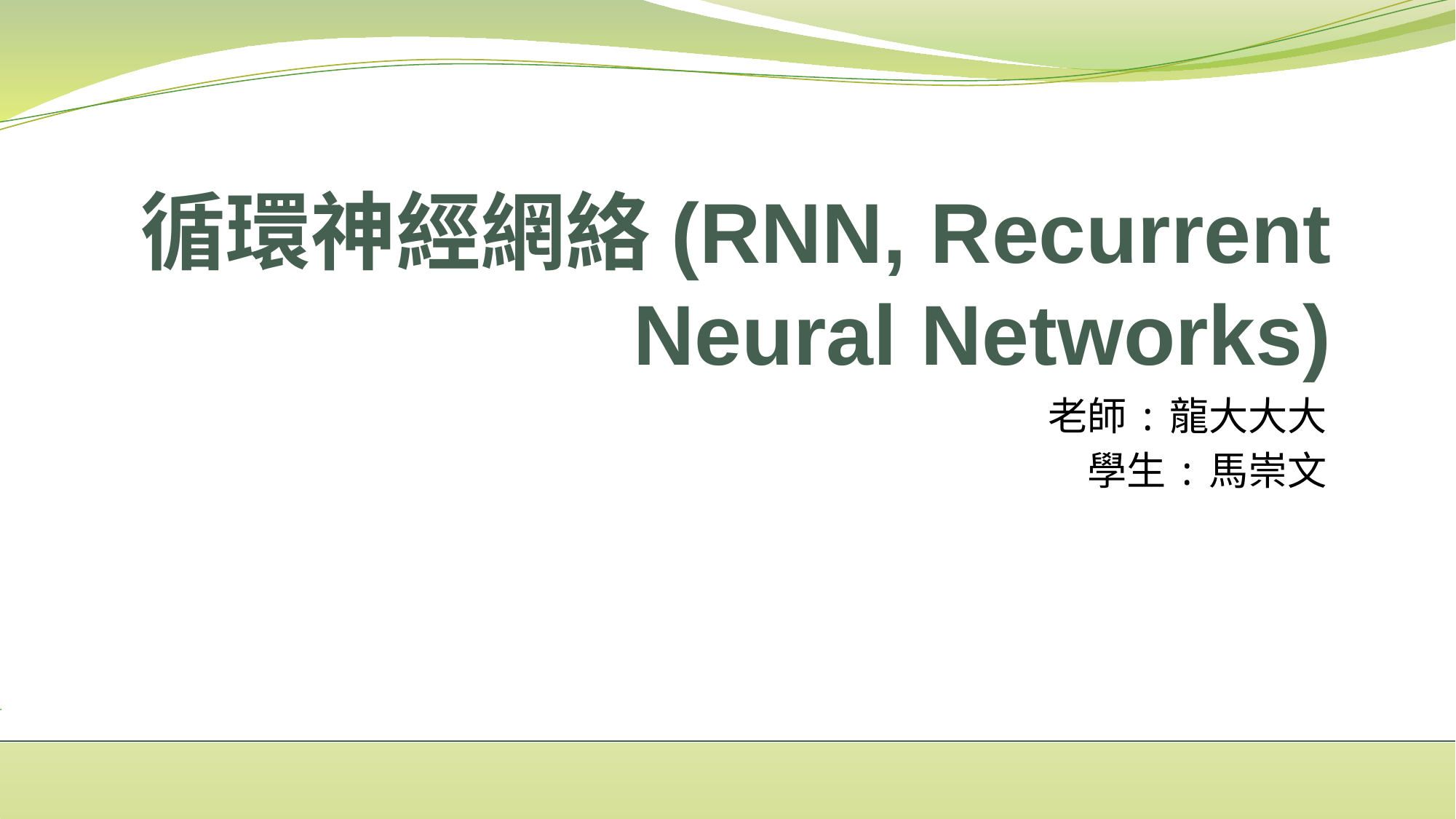

# 循環神經網絡(RNN, Recurrent Neural Networks)
老師:龍大大大
學生:馬崇文